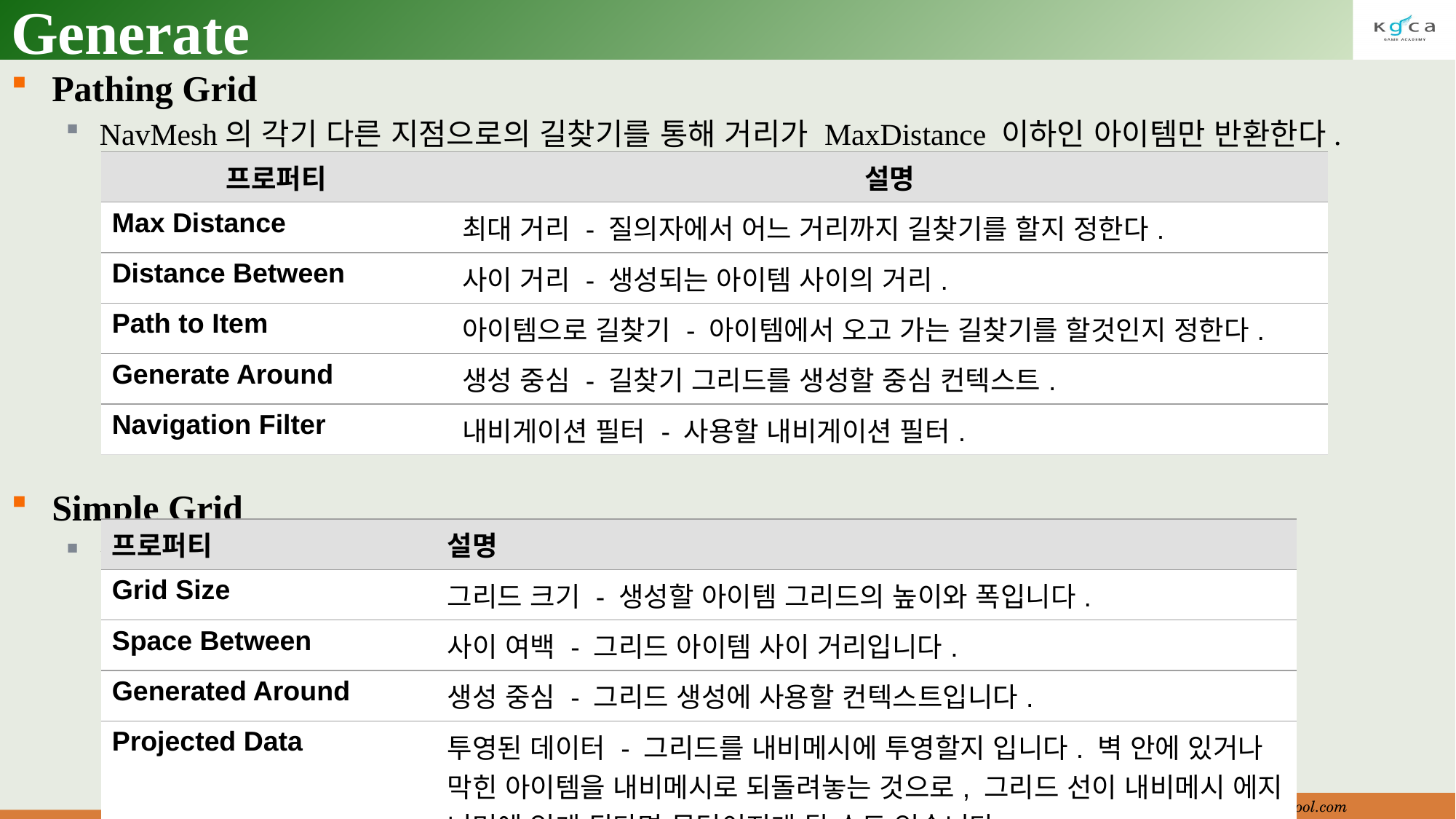

# Generate
Pathing Grid
NavMesh의 각기 다른 지점으로의 길찾기를 통해 거리가 MaxDistance 이하인 아이템만 반환한다.

Simple Grid
질의자 중심으로 아이템 그리드를 생성한다.

| 프로퍼티 | 설명 |
| --- | --- |
| Max Distance | 최대 거리 - 질의자에서 어느 거리까지 길찾기를 할지 정한다. |
| Distance Between | 사이 거리 - 생성되는 아이템 사이의 거리. |
| Path to Item | 아이템으로 길찾기 - 아이템에서 오고 가는 길찾기를 할것인지 정한다. |
| Generate Around | 생성 중심 - 길찾기 그리드를 생성할 중심 컨텍스트. |
| Navigation Filter | 내비게이션 필터 - 사용할 내비게이션 필터. |
| 프로퍼티 | 설명 |
| --- | --- |
| Grid Size | 그리드 크기 - 생성할 아이템 그리드의 높이와 폭입니다. |
| Space Between | 사이 여백 - 그리드 아이템 사이 거리입니다. |
| Generated Around | 생성 중심 - 그리드 생성에 사용할 컨텍스트입니다. |
| Projected Data | 투영된 데이터 - 그리드를 내비메시에 투영할지 입니다. 벽 안에 있거나 막힌 아이템을 내비메시로 되돌려놓는 것으로, 그리드 선이 내비메시 에지 너머에 있게 된다면 뭉텅이지게 될 수도 있습니다. |